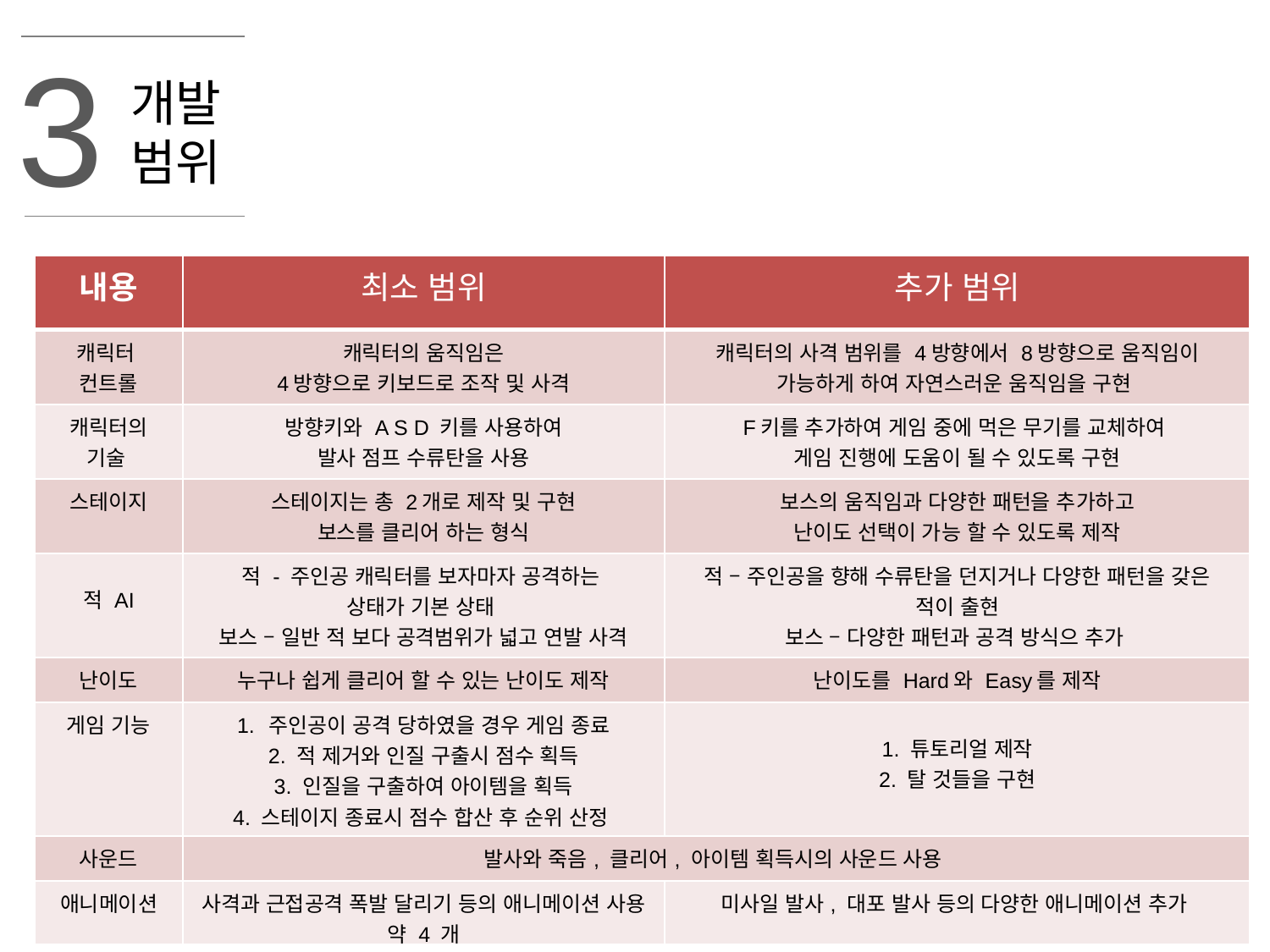

3
개발
범위
| 내용 | 최소 범위 | 추가 범위 |
| --- | --- | --- |
| 캐릭터 컨트롤 | 캐릭터의 움직임은 4방향으로 키보드로 조작 및 사격 | 캐릭터의 사격 범위를 4방향에서 8방향으로 움직임이 가능하게 하여 자연스러운 움직임을 구현 |
| 캐릭터의 기술 | 방향키와 A S D 키를 사용하여 발사 점프 수류탄을 사용 | F키를 추가하여 게임 중에 먹은 무기를 교체하여 게임 진행에 도움이 될 수 있도록 구현 |
| 스테이지 | 스테이지는 총 2개로 제작 및 구현 보스를 클리어 하는 형식 | 보스의 움직임과 다양한 패턴을 추가하고 난이도 선택이 가능 할 수 있도록 제작 |
| 적 AI | 적 - 주인공 캐릭터를 보자마자 공격하는 상태가 기본 상태 보스 – 일반 적 보다 공격범위가 넓고 연발 사격 | 적 – 주인공을 향해 수류탄을 던지거나 다양한 패턴을 갖은 적이 출현 보스 – 다양한 패턴과 공격 방식으 추가 |
| 난이도 | 누구나 쉽게 클리어 할 수 있는 난이도 제작 | 난이도를 Hard와 Easy를 제작 |
| 게임 기능 | 주인공이 공격 당하였을 경우 게임 종료 2. 적 제거와 인질 구출시 점수 획득 3. 인질을 구출하여 아이템을 획득 4. 스테이지 종료시 점수 합산 후 순위 산정 | 1. 튜토리얼 제작 2. 탈 것들을 구현 |
| 사운드 | 발사와 죽음, 클리어, 아이템 획득시의 사운드 사용 |  |
| 애니메이션 | 사격과 근접공격 폭발 달리기 등의 애니메이션 사용 약 4 개 | 미사일 발사, 대포 발사 등의 다양한 애니메이션 추가 |